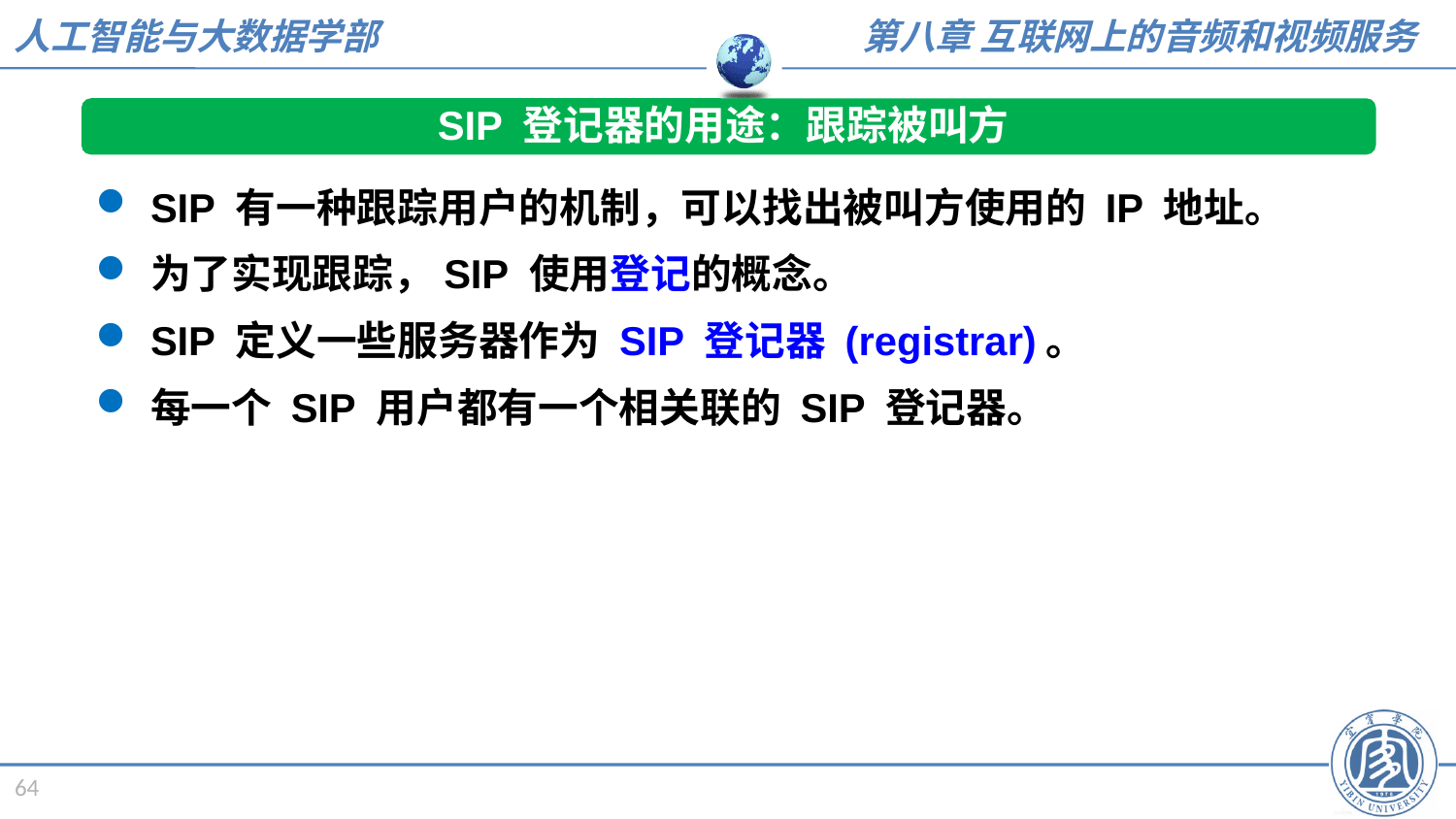

SIP 登记器的用途：跟踪被叫方

SIP 有一种跟踪用户的机制，可以找出被叫方使用的 IP 地址。
为了实现跟踪，SIP 使用登记的概念。
SIP 定义一些服务器作为 SIP 登记器 (registrar)。
每一个 SIP 用户都有一个相关联的 SIP 登记器。
64